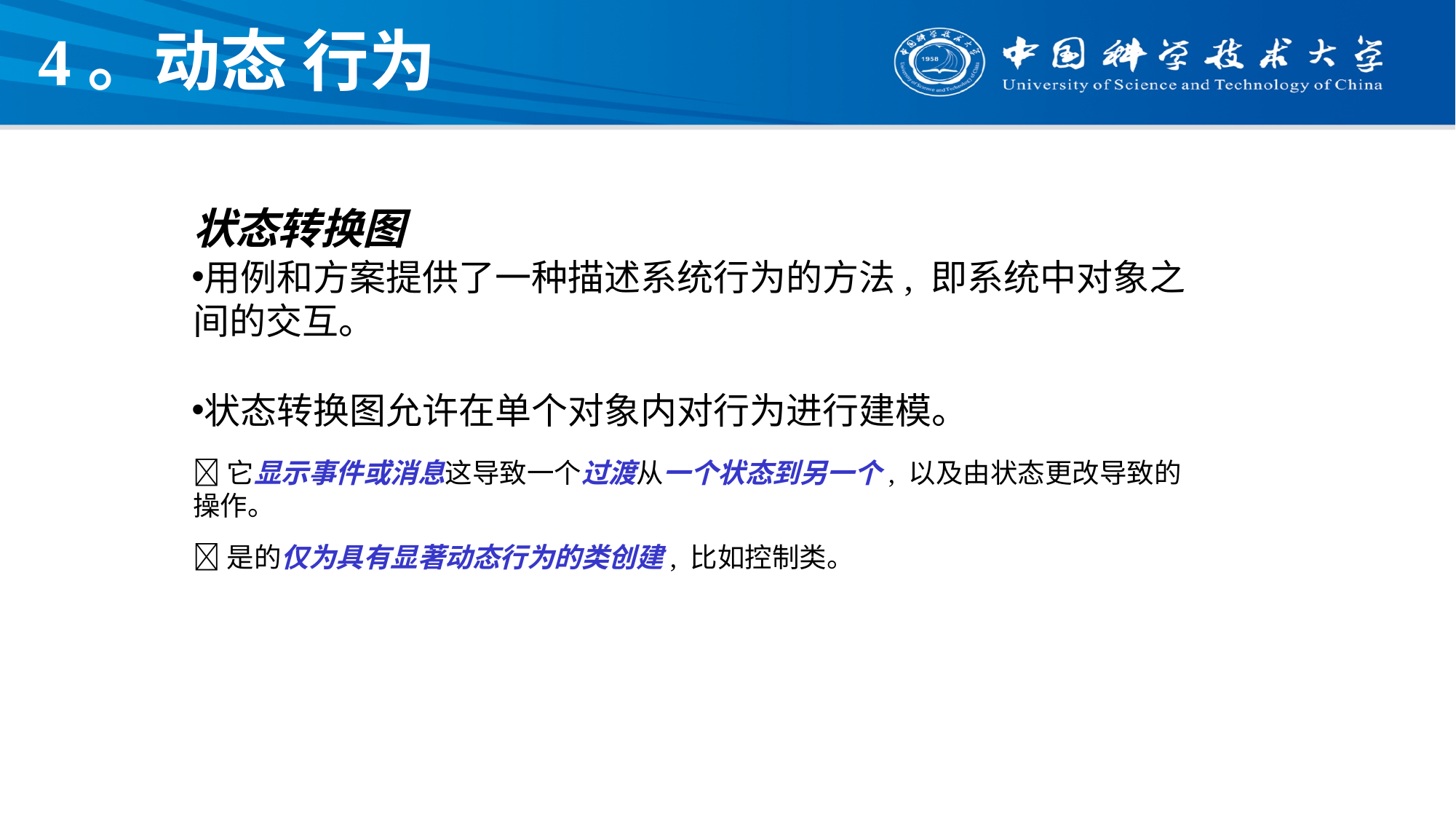

# 4。动态 行为
状态转换图
用例和方案提供了一种描述系统行为的方法, 即系统中对象之间的交互。

状态转换图允许在单个对象内对行为进行建模。
÷它显示事件或消息这导致一个过渡从一个状态到另一个, 以及由状态更改导致的操作。
÷是的仅为具有显著动态行为的类创建, 比如控制类。